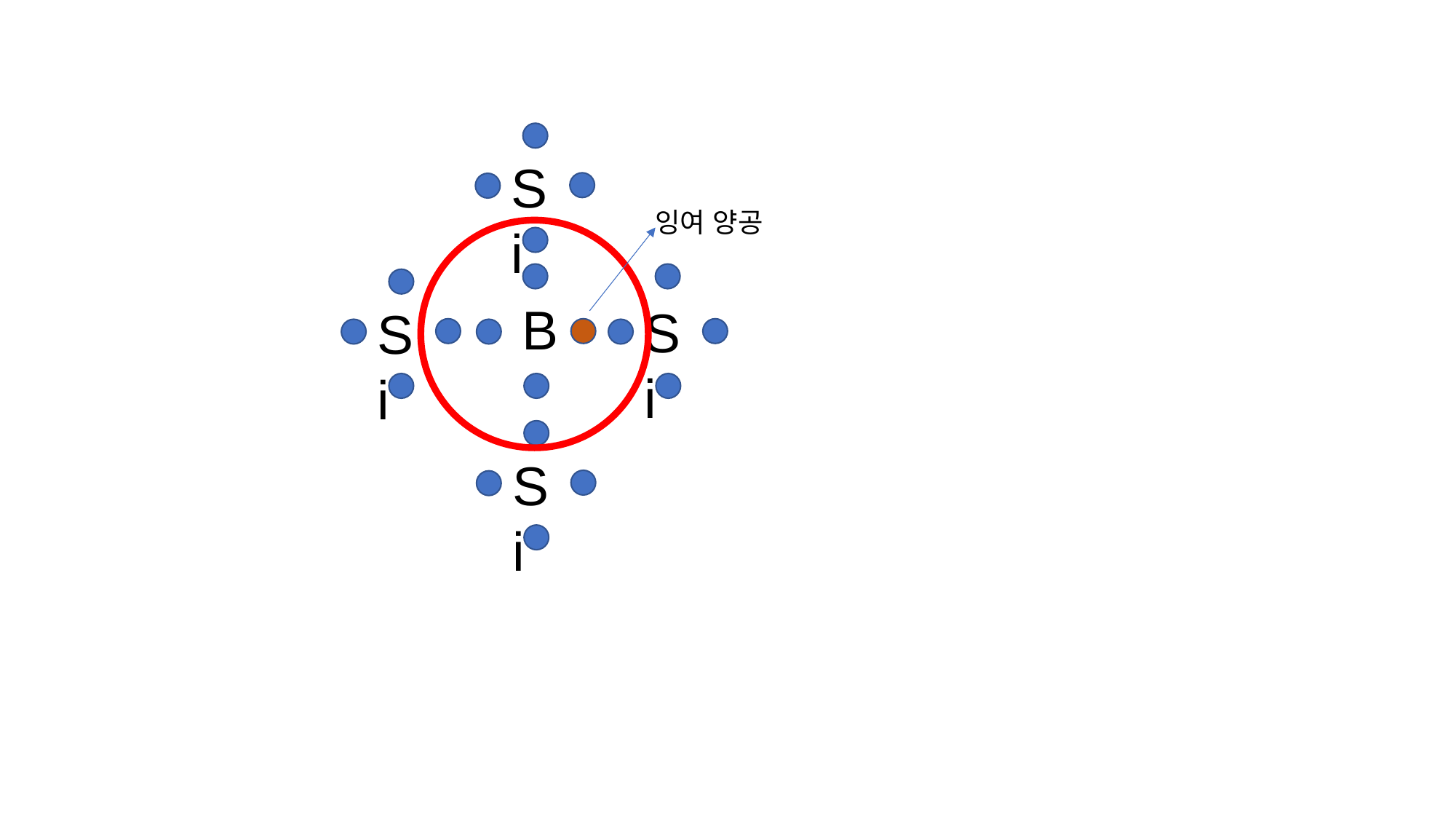

Si

잉여 양공

B
Si
Si

Si